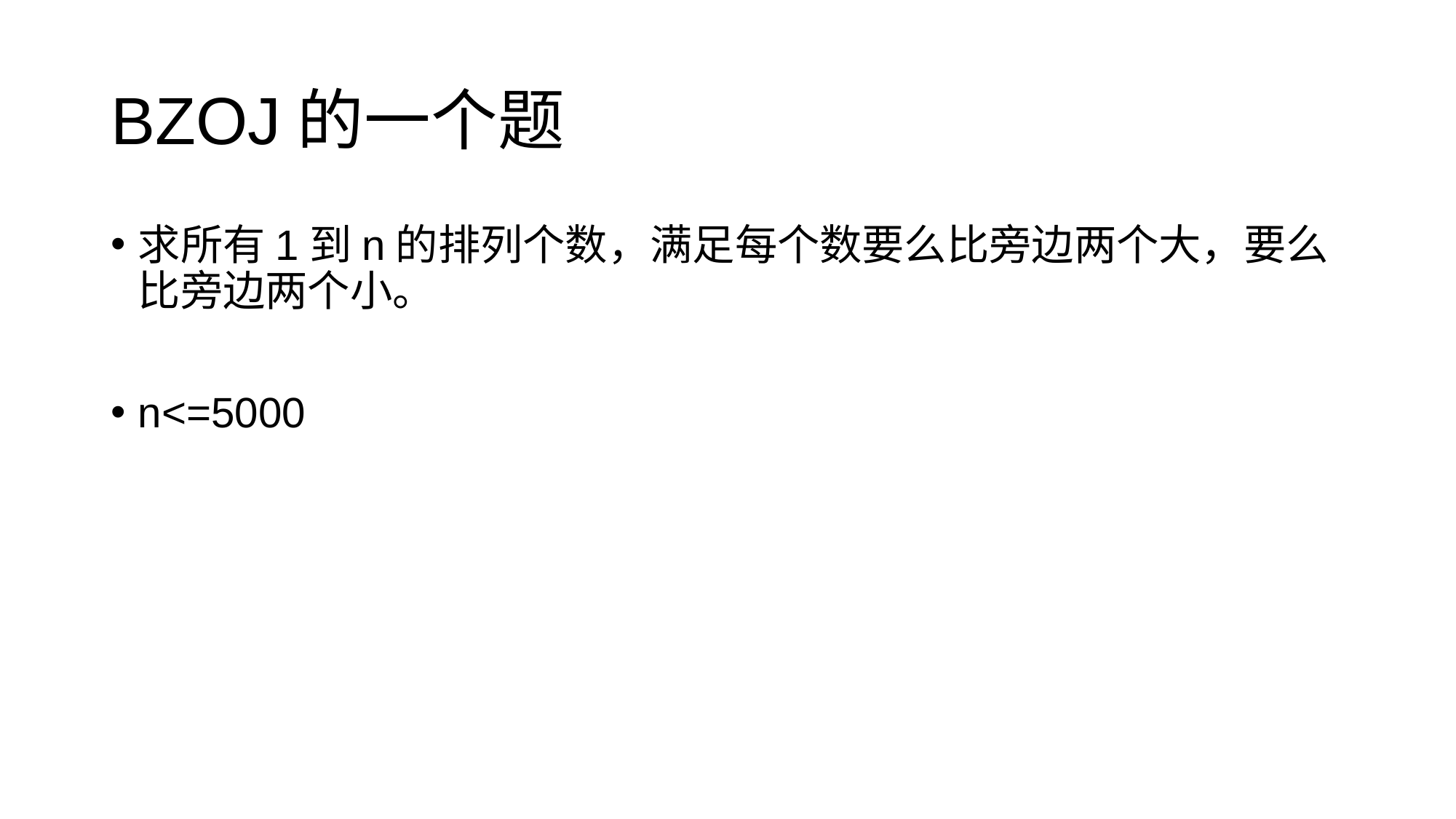

# BZOJ的一个题
求所有1到n的排列个数，满足每个数要么比旁边两个大，要么比旁边两个小。

n<=5000